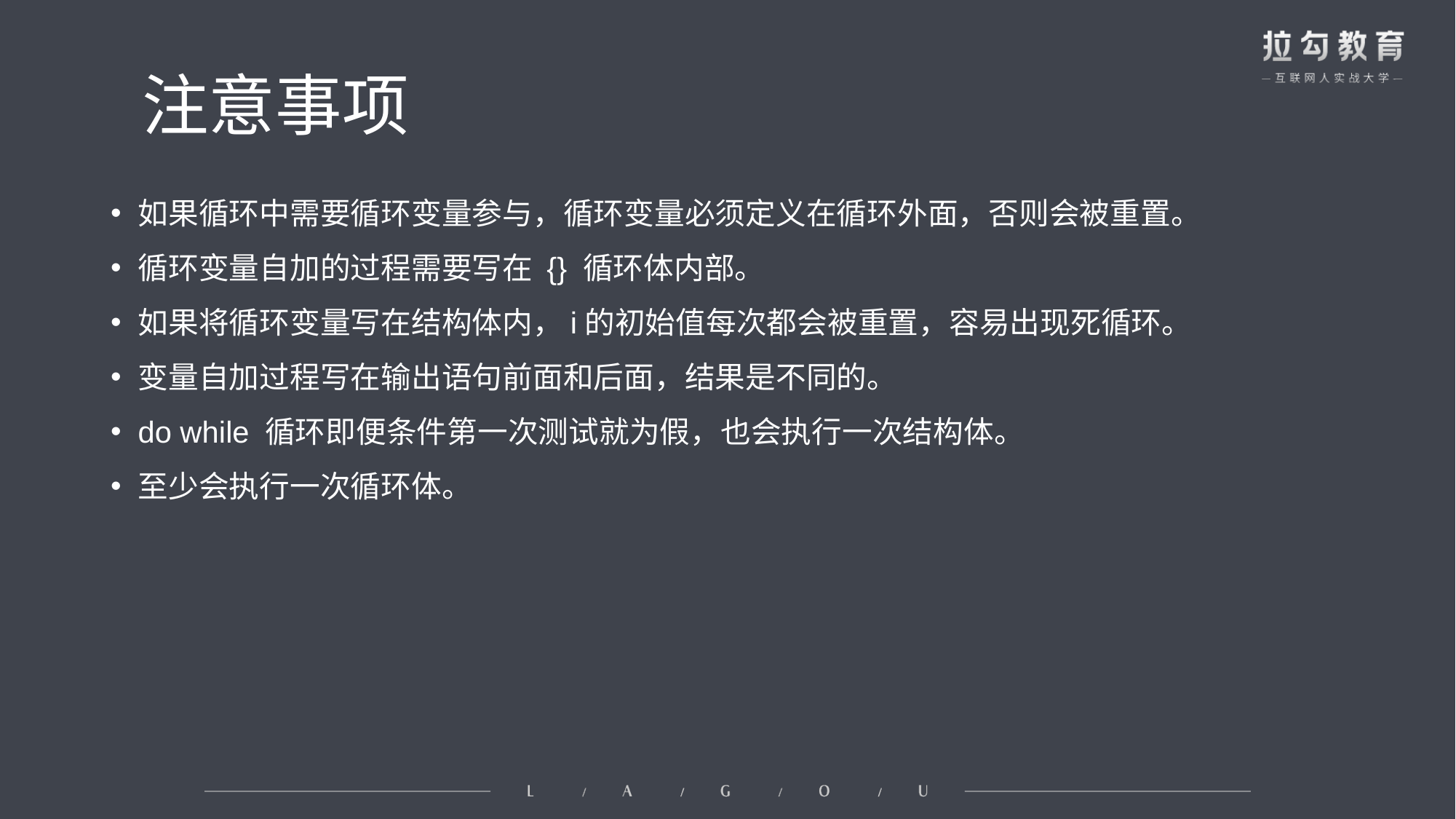

# 注意事项
如果循环中需要循环变量参与，循环变量必须定义在循环外面，否则会被重置。
循环变量自加的过程需要写在 {} 循环体内部。
如果将循环变量写在结构体内，i的初始值每次都会被重置，容易出现死循环。
变量自加过程写在输出语句前面和后面，结果是不同的。
do while 循环即便条件第一次测试就为假，也会执行一次结构体。
至少会执行一次循环体。